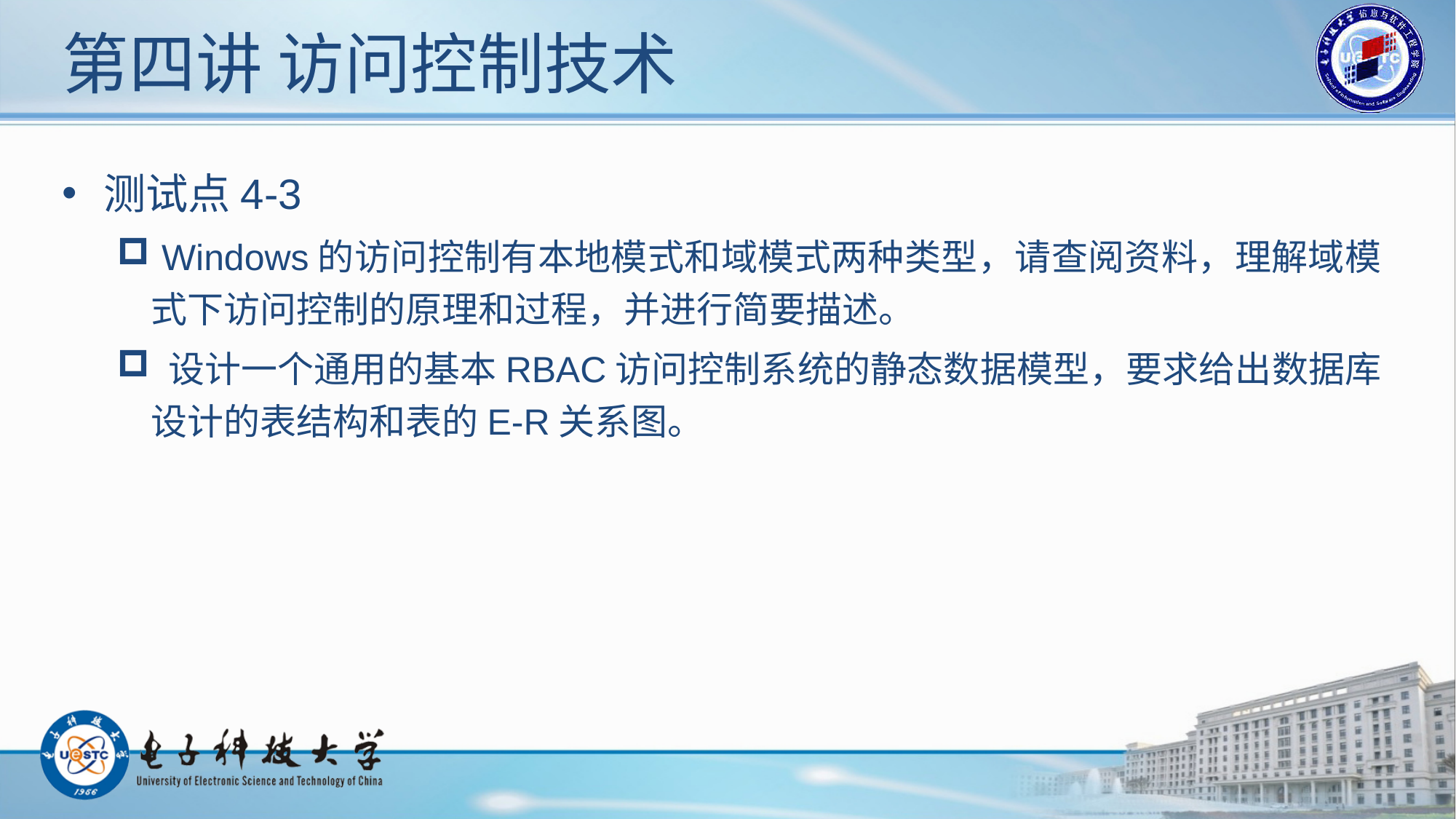

# 第四讲 访问控制技术
测试点4-3
 Windows的访问控制有本地模式和域模式两种类型，请查阅资料，理解域模式下访问控制的原理和过程，并进行简要描述。
 设计一个通用的基本RBAC访问控制系统的静态数据模型，要求给出数据库设计的表结构和表的E-R关系图。